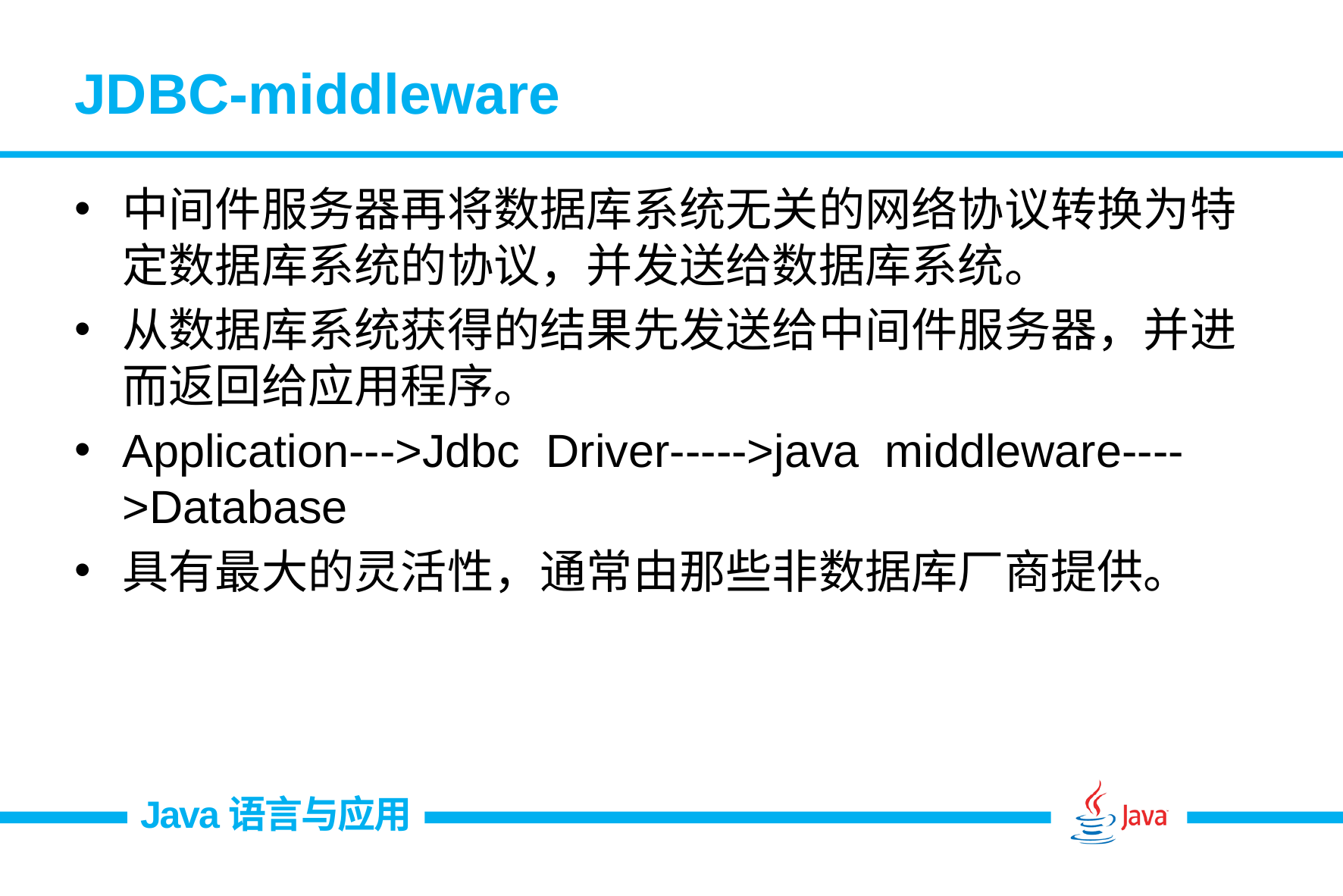

# JDBC-middleware
中间件服务器再将数据库系统无关的网络协议转换为特定数据库系统的协议，并发送给数据库系统。
从数据库系统获得的结果先发送给中间件服务器，并进而返回给应用程序。
Application--->Jdbc  Driver----->java  middleware---->Database
具有最大的灵活性，通常由那些非数据库厂商提供。